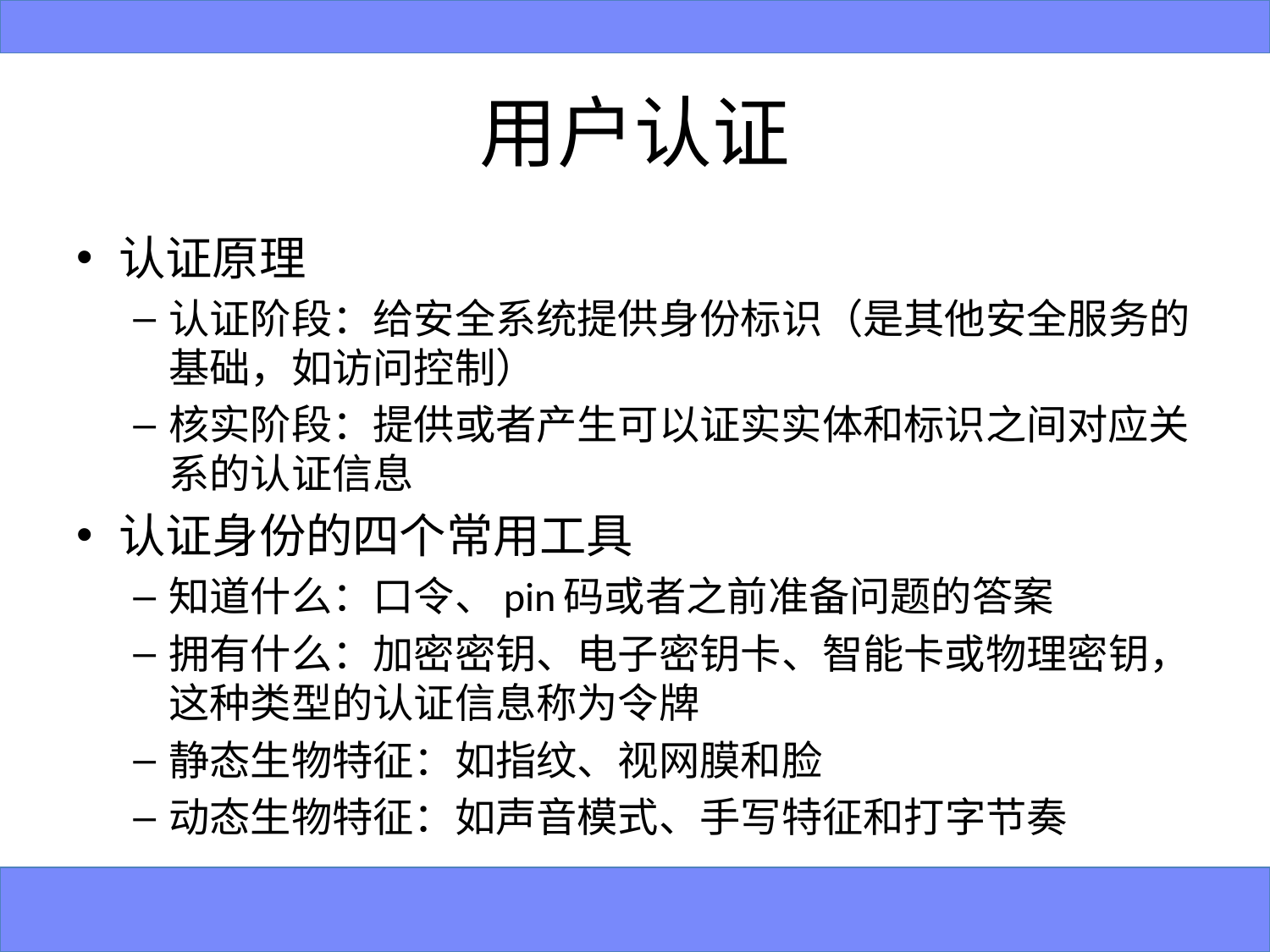

# 用户认证
认证原理
认证阶段：给安全系统提供身份标识（是其他安全服务的基础，如访问控制）
核实阶段：提供或者产生可以证实实体和标识之间对应关系的认证信息
认证身份的四个常用工具
知道什么：口令、pin码或者之前准备问题的答案
拥有什么：加密密钥、电子密钥卡、智能卡或物理密钥，这种类型的认证信息称为令牌
静态生物特征：如指纹、视网膜和脸
动态生物特征：如声音模式、手写特征和打字节奏
30